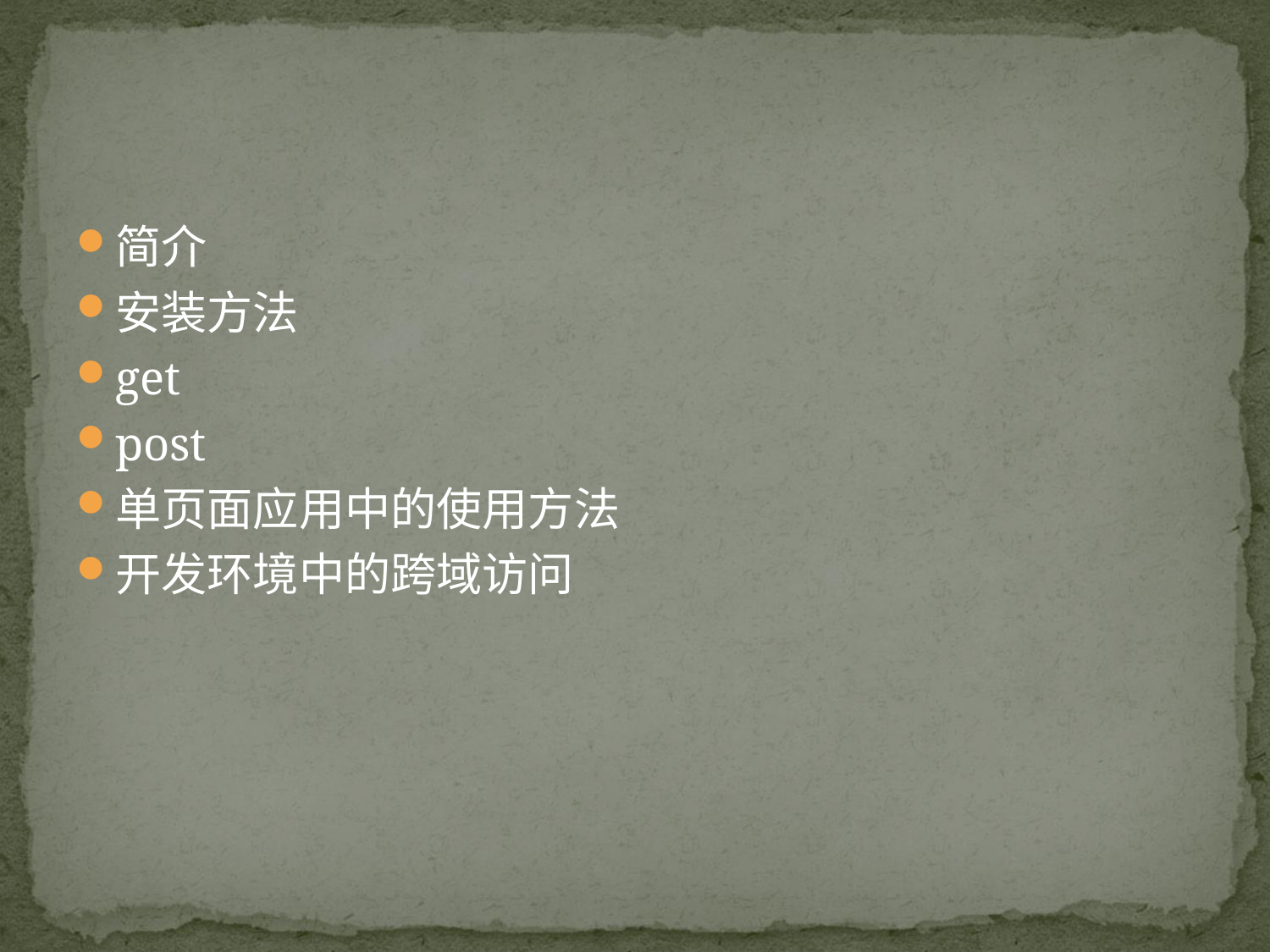

#
简介
安装方法
get
post
单页面应用中的使用方法
开发环境中的跨域访问